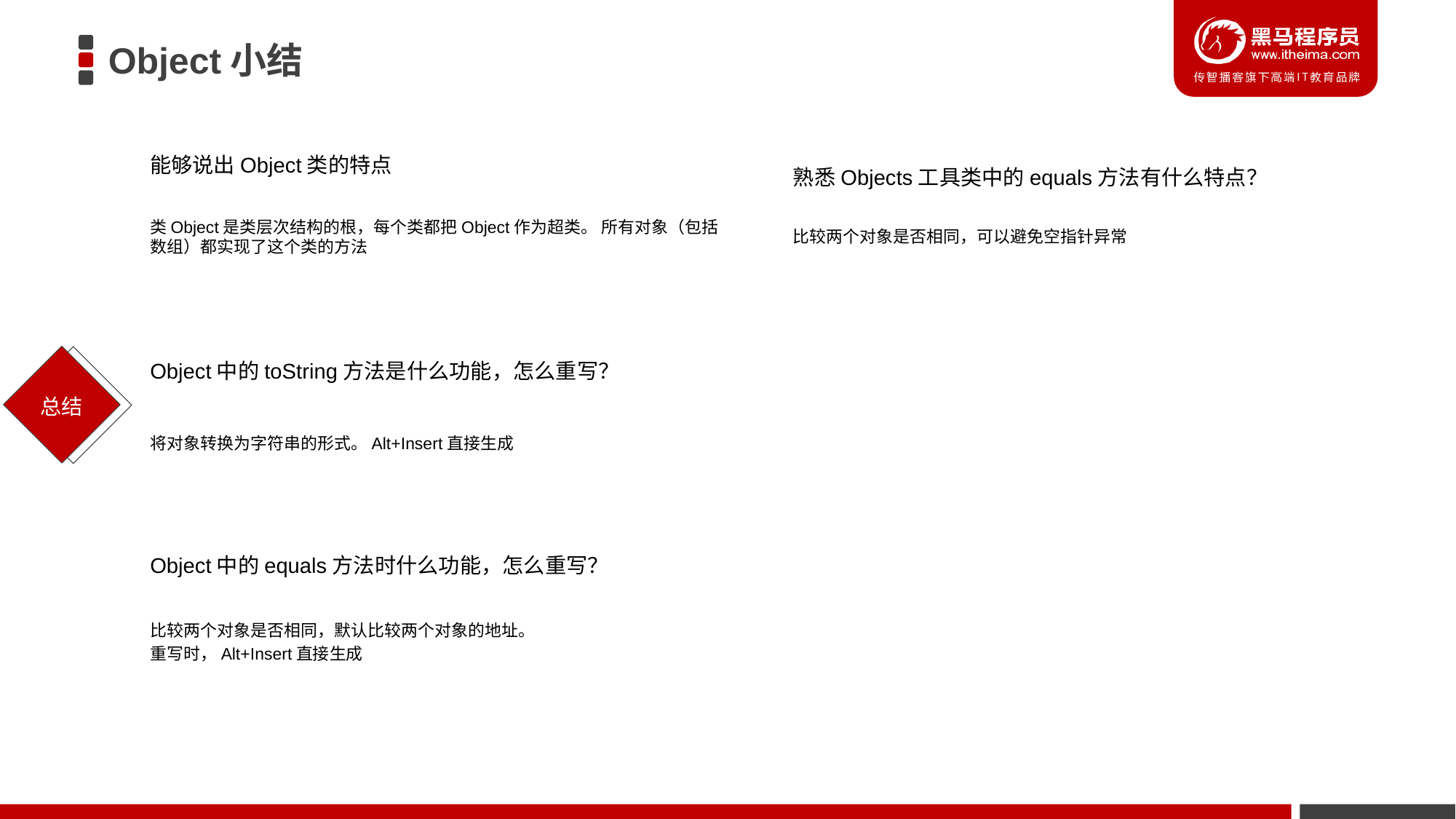

# Object小结
能够说出Object类的特点
熟悉Objects工具类中的equals方法有什么特点？
类Object是类层次结构的根，每个类都把Object作为超类。 所有对象（包括数组）都实现了这个类的方法
比较两个对象是否相同，可以避免空指针异常
Object中的toString方法是什么功能，怎么重写？
将对象转换为字符串的形式。Alt+Insert直接生成
Object中的equals方法时什么功能，怎么重写？
比较两个对象是否相同，默认比较两个对象的地址。
重写时，Alt+Insert直接生成